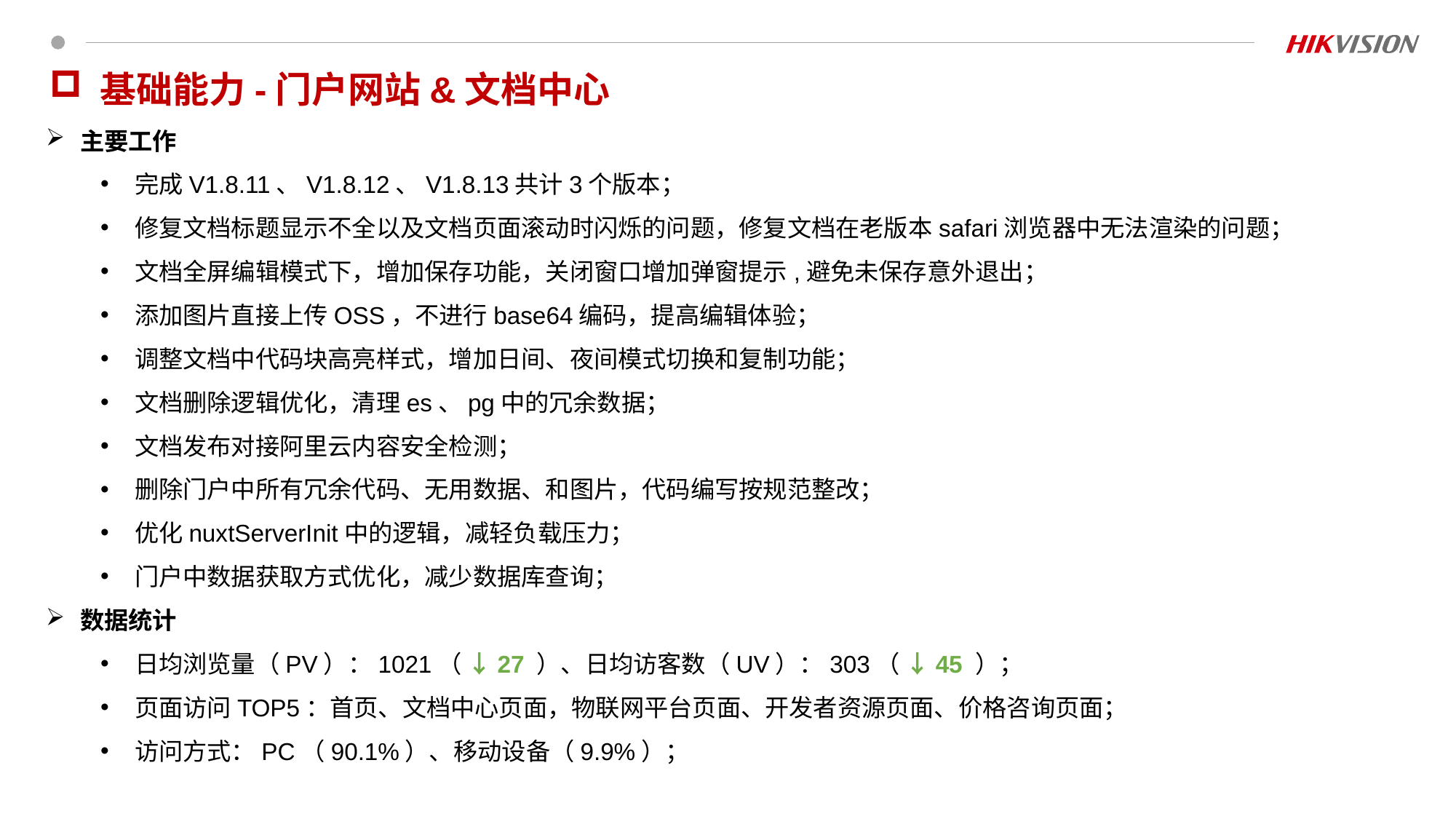

基础能力-门户网站&文档中心
主要工作
完成V1.8.11、V1.8.12、V1.8.13共计3个版本；
修复文档标题显示不全以及文档页面滚动时闪烁的问题，修复文档在老版本safari浏览器中无法渲染的问题；
文档全屏编辑模式下，增加保存功能，关闭窗口增加弹窗提示,避免未保存意外退出；
添加图片直接上传OSS，不进行base64编码，提高编辑体验；
调整文档中代码块高亮样式，增加日间、夜间模式切换和复制功能；
文档删除逻辑优化，清理es、pg中的冗余数据；
文档发布对接阿里云内容安全检测；
删除门户中所有冗余代码、无用数据、和图片，代码编写按规范整改；
优化nuxtServerInit中的逻辑，减轻负载压力；
门户中数据获取方式优化，减少数据库查询；
数据统计
日均浏览量（PV）：1021（ ↓27 ）、日均访客数（UV）：303（ ↓45 ）；
页面访问TOP5：首页、文档中心页面，物联网平台页面、开发者资源页面、价格咨询页面；
访问方式：PC（90.1%）、移动设备（9.9%）；